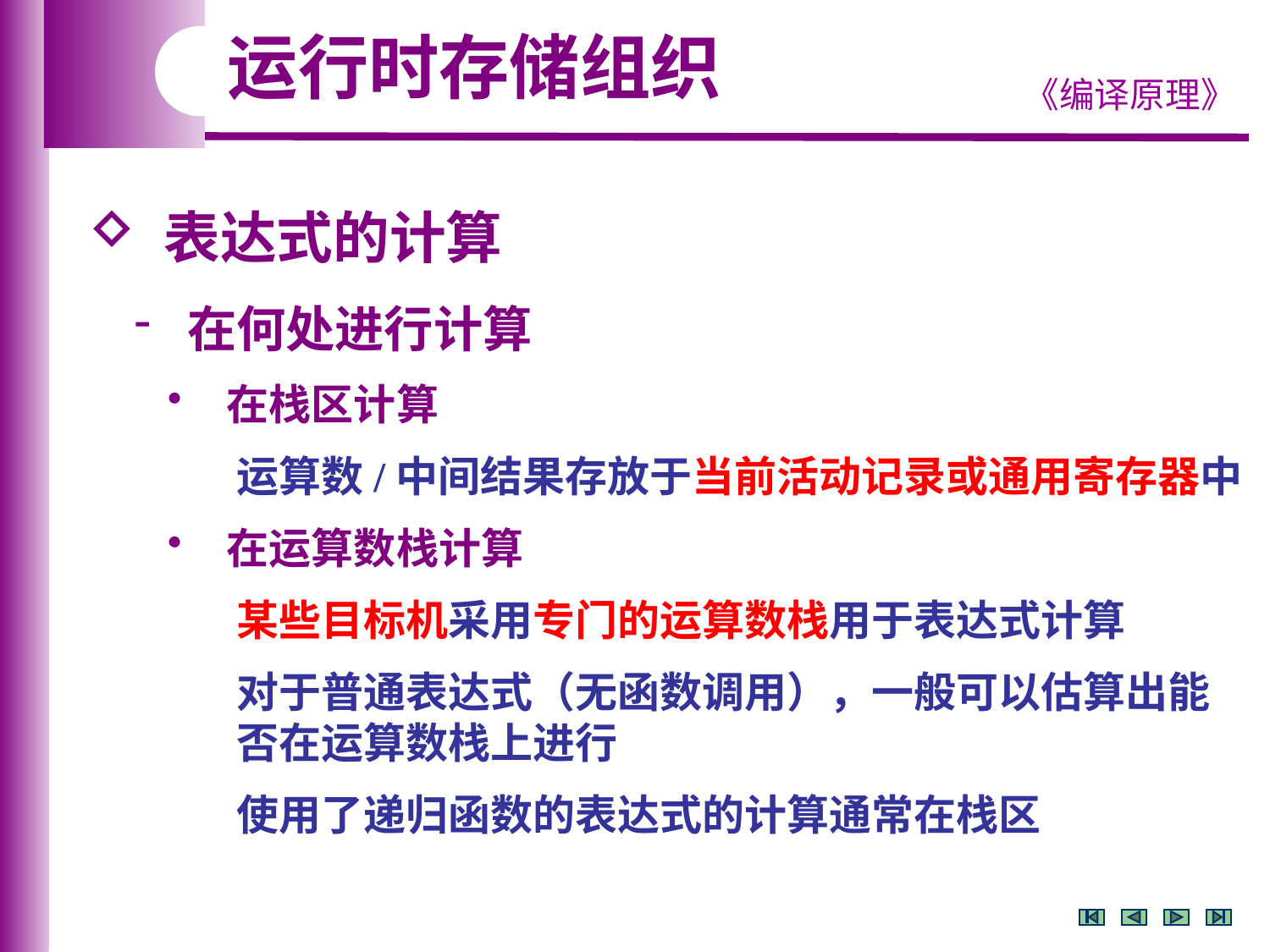

运行时存储组织
 表达式的计算
 在何处进行计算

  在栈区计算

   运算数/中间结果存放于当前活动记录或通用寄存器中

  在运算数栈计算

   某些目标机采用专门的运算数栈用于表达式计算

   对于普通表达式（无函数调用），一般可以估算出能
   否在运算数栈上进行

   使用了递归函数的表达式的计算通常在栈区